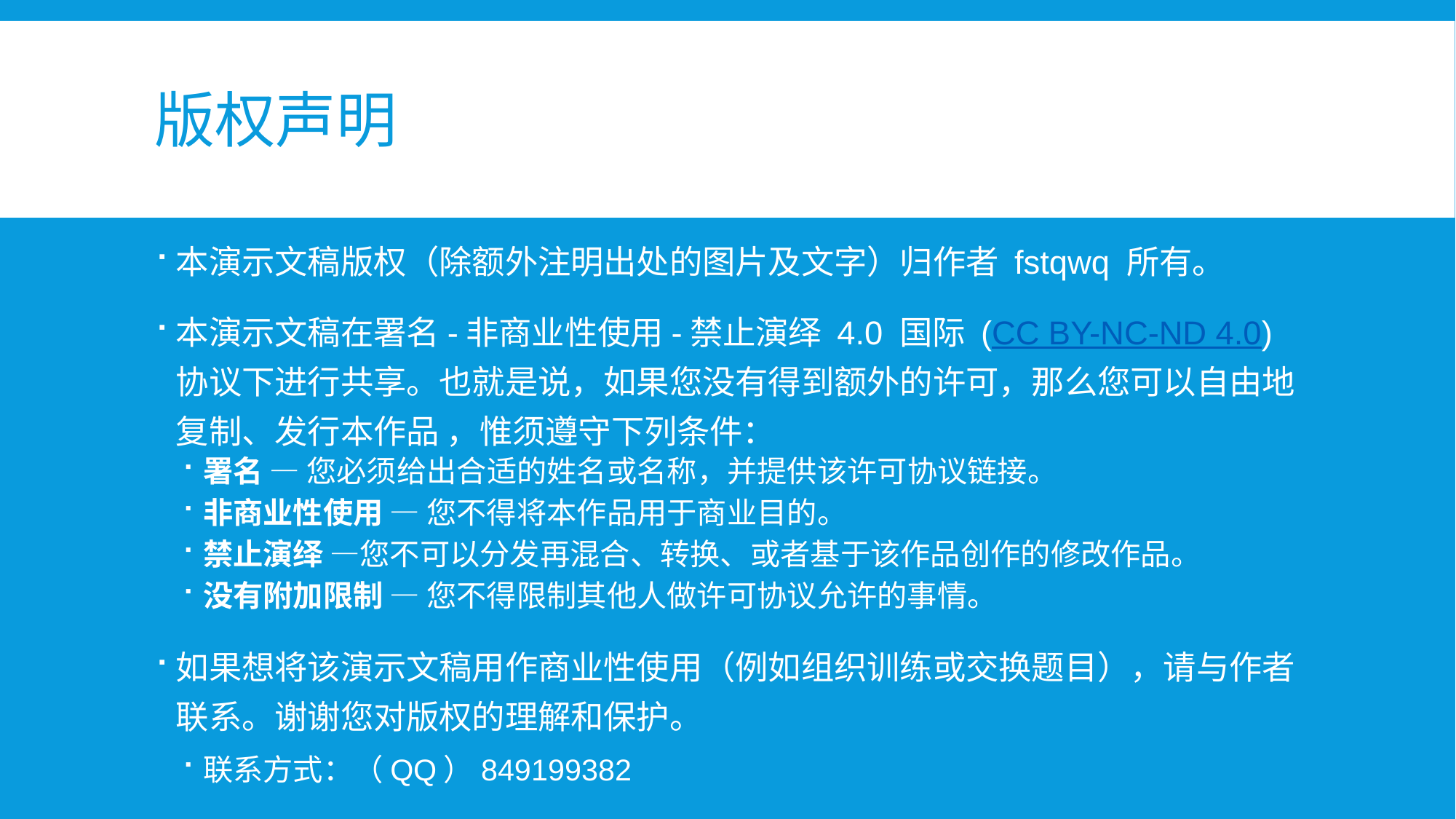

# 版权声明
本演示文稿版权（除额外注明出处的图片及文字）归作者 fstqwq 所有。
本演示文稿在署名-非商业性使用-禁止演绎 4.0 国际 (CC BY-NC-ND 4.0) 协议下进行共享。也就是说，如果您没有得到额外的许可，那么您可以自由地复制、发行本作品 ，惟须遵守下列条件：
署名 — 您必须给出合适的姓名或名称，并提供该许可协议链接。
非商业性使用 — 您不得将本作品用于商业目的。
禁止演绎 —您不可以分发再混合、转换、或者基于该作品创作的修改作品。
没有附加限制 — 您不得限制其他人做许可协议允许的事情。
如果想将该演示文稿用作商业性使用（例如组织训练或交换题目），请与作者联系。谢谢您对版权的理解和保护。
联系方式：（QQ）849199382